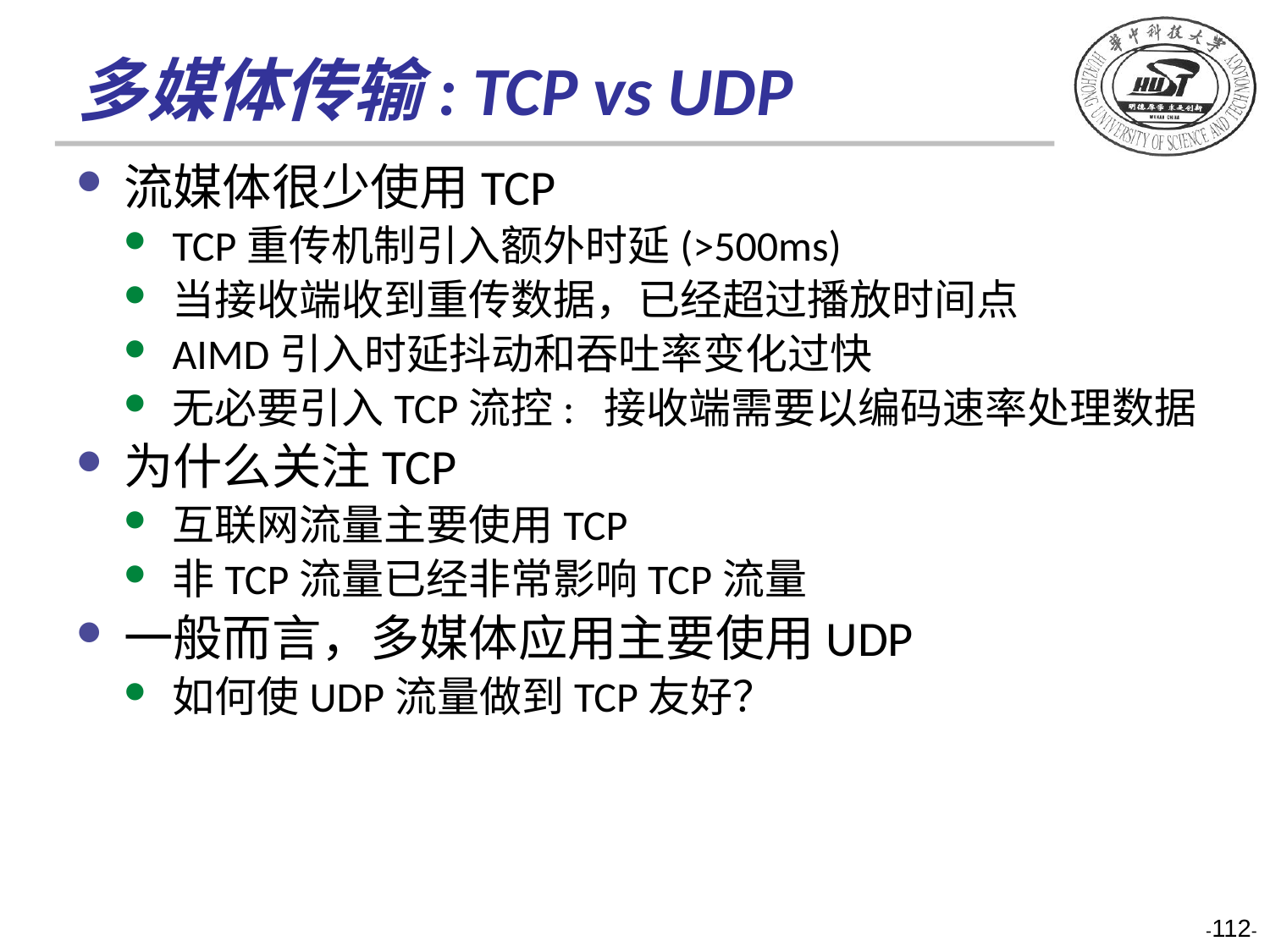

# 多媒体传输: TCP vs UDP
流媒体很少使用TCP
TCP重传机制引入额外时延(>500ms)
当接收端收到重传数据，已经超过播放时间点
AIMD引入时延抖动和吞吐率变化过快
无必要引入TCP流控:  接收端需要以编码速率处理数据
为什么关注TCP
互联网流量主要使用TCP
非TCP流量已经非常影响TCP流量
一般而言，多媒体应用主要使用UDP
如何使UDP流量做到TCP友好？

-112-